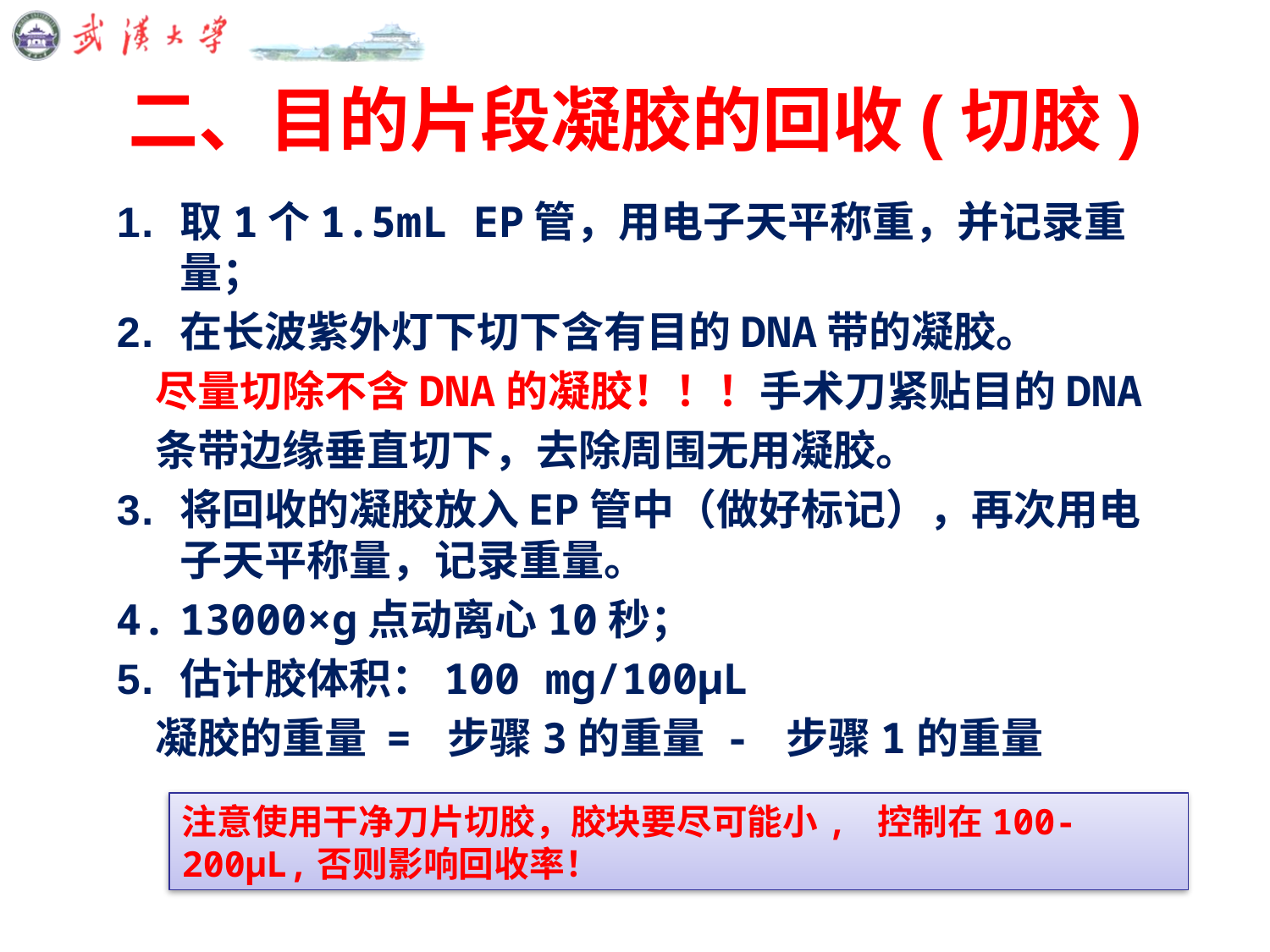

# 二、目的片段凝胶的回收(切胶)
取1个1.5mL EP管，用电子天平称重，并记录重量；
在长波紫外灯下切下含有目的DNA带的凝胶。
   尽量切除不含DNA的凝胶！！！手术刀紧贴目的DNA
   条带边缘垂直切下，去除周围无用凝胶。
将回收的凝胶放入EP管中（做好标记），再次用电子天平称量，记录重量。
13000×g点动离心10秒；
估计胶体积：100 mg/100μL
   凝胶的重量 = 步骤3的重量 - 步骤1的重量

注意使用干净刀片切胶，胶块要尽可能小, 控制在100-200µL,否则影响回收率！